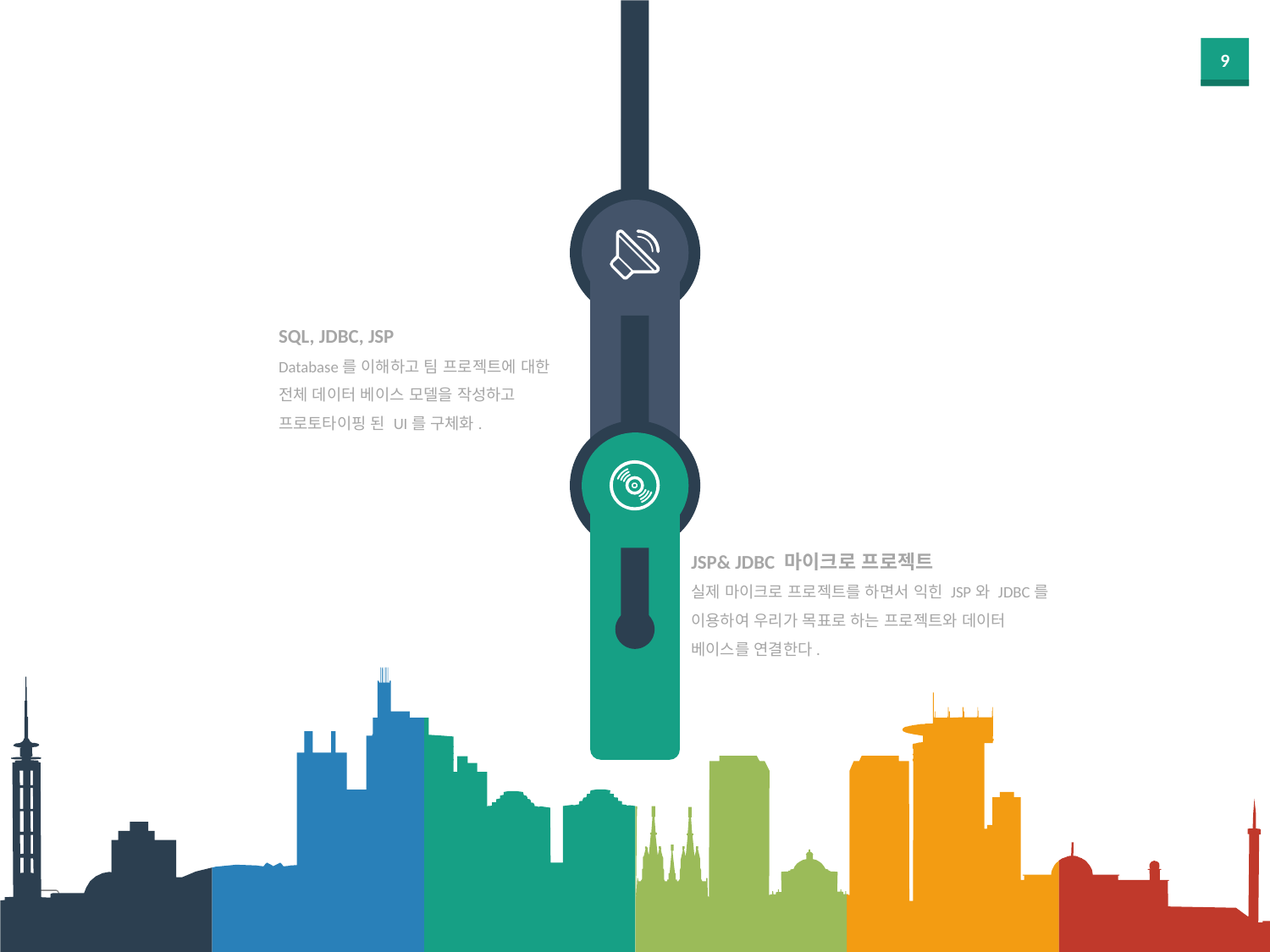

3 주차

SQL, JDBC, JSP
Database를 이해하고 팀 프로젝트에 대한 전체 데이터 베이스 모델을 작성하고 프로토타이핑 된 UI를 구체화.

4 주차
JSP& JDBC 마이크로 프로젝트
실제 마이크로 프로젝트를 하면서 익힌 JSP와 JDBC를
이용하여 우리가 목표로 하는 프로젝트와 데이터
베이스를 연결한다.